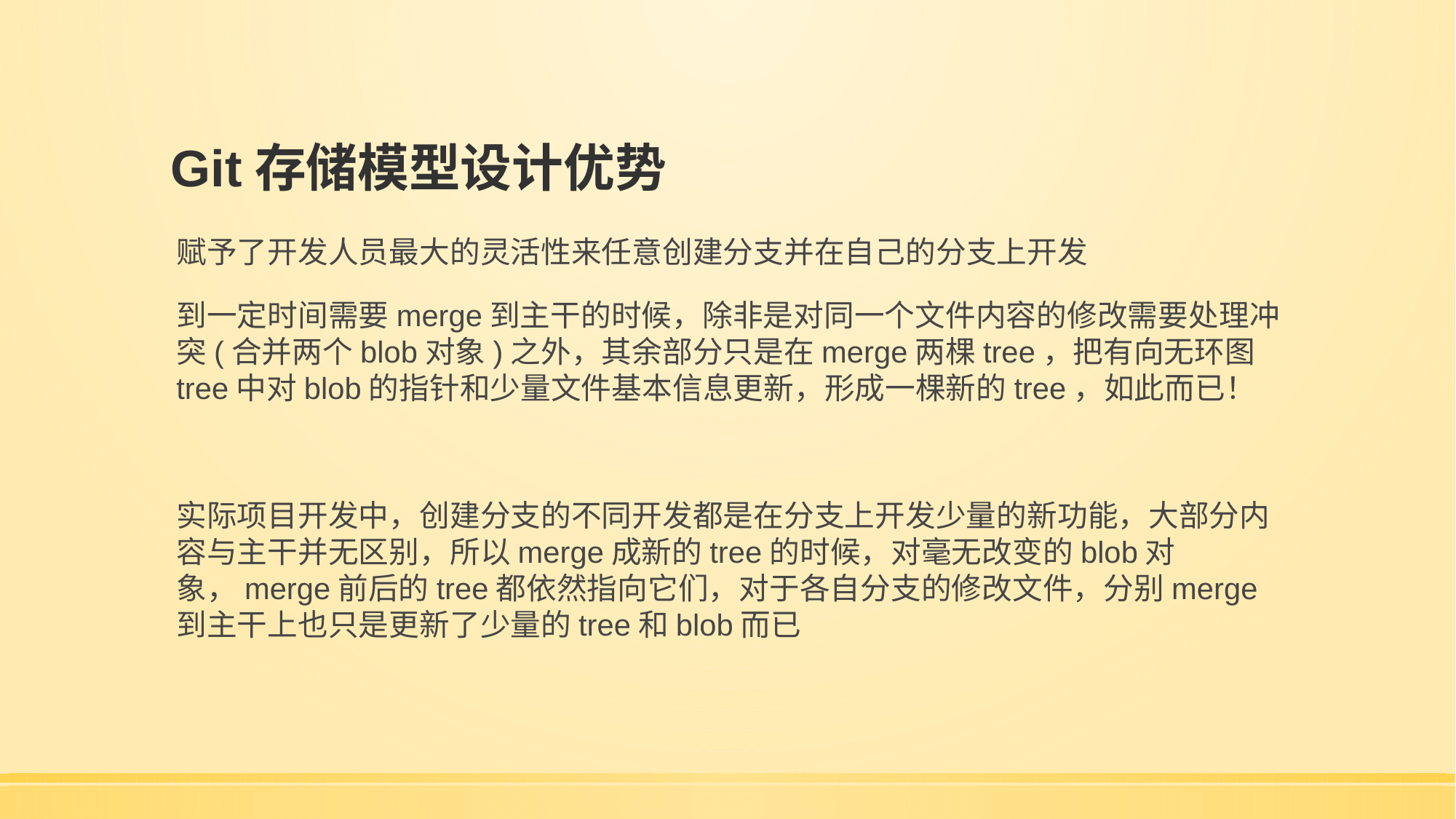

# Git存储模型设计优势
赋予了开发人员最大的灵活性来任意创建分支并在自己的分支上开发
到一定时间需要merge到主干的时候，除非是对同一个文件内容的修改需要处理冲突(合并两个blob对象)之外，其余部分只是在merge两棵tree，把有向无环图tree中对blob的指针和少量文件基本信息更新，形成一棵新的tree，如此而已！

实际项目开发中，创建分支的不同开发都是在分支上开发少量的新功能，大部分内容与主干并无区别，所以merge成新的tree的时候，对毫无改变的blob对象，merge前后的tree都依然指向它们，对于各自分支的修改文件，分别merge到主干上也只是更新了少量的tree和blob而已